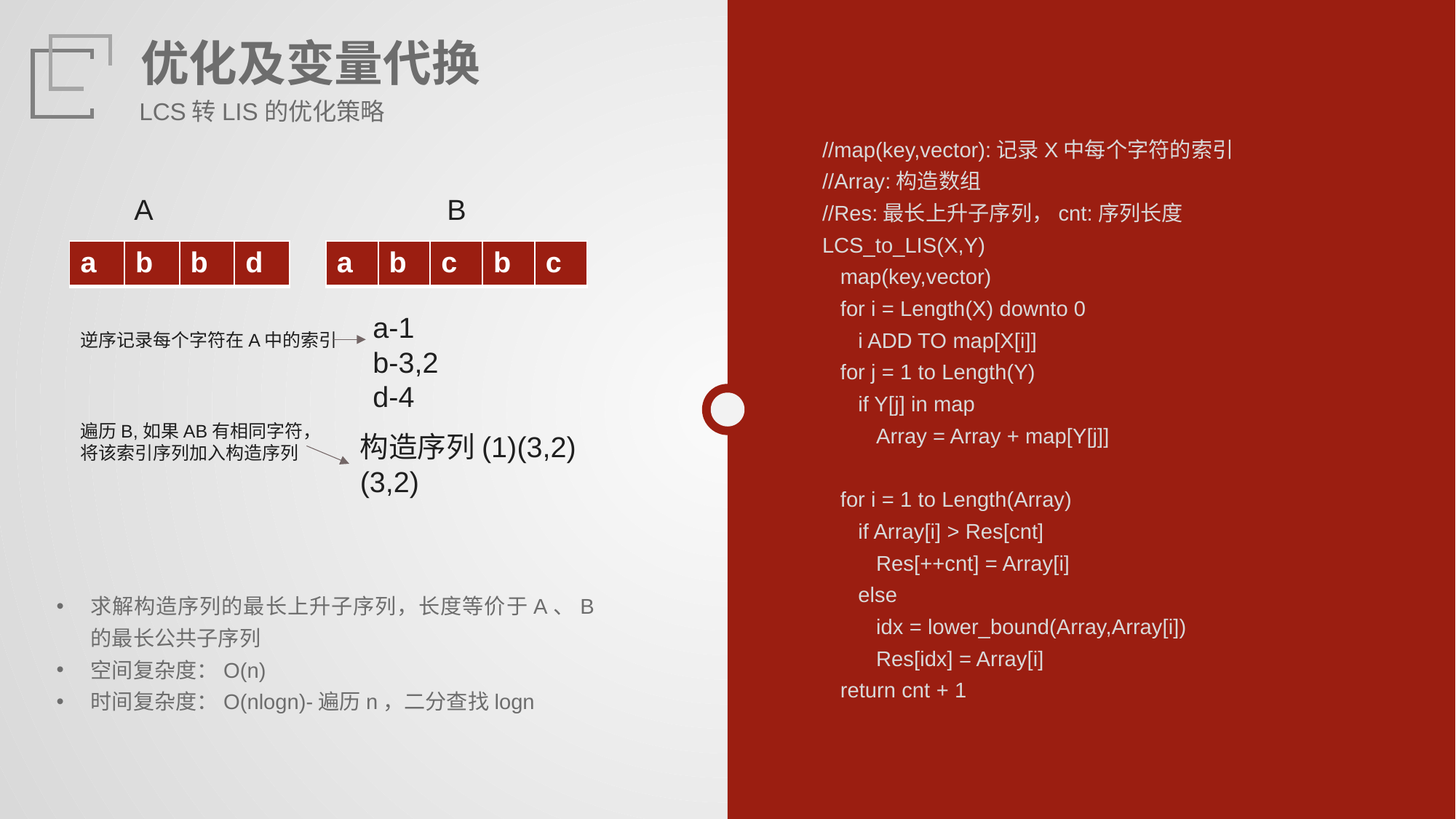

优化及变量代换
LCS转LIS的优化策略
//map(key,vector):记录X中每个字符的索引
//Array:构造数组
//Res:最长上升子序列，cnt:序列长度
LCS_to_LIS(X,Y)
   map(key,vector)
   for i = Length(X) downto 0
      i ADD TO map[X[i]]
   for j = 1 to Length(Y)
      if Y[j] in map
         Array = Array + map[Y[j]]

   for i = 1 to Length(Array)
      if Array[i] > Res[cnt]
         Res[++cnt] = Array[i]
      else
         idx = lower_bound(Array,Array[i])
         Res[idx] = Array[i]
   return cnt + 1
A                                     B
| a | b | b | d |
| --- | --- | --- | --- |
| a | b | c | b | c |
| --- | --- | --- | --- | --- |
a-1
b-3,2
d-4
逆序记录每个字符在A中的索引
遍历B,如果AB有相同字符，将该索引序列加入构造序列
构造序列(1)(3,2)(3,2)
求解构造序列的最长上升子序列，长度等价于A、B的最长公共子序列
空间复杂度：O(n)
时间复杂度：O(nlogn)-遍历n，二分查找logn